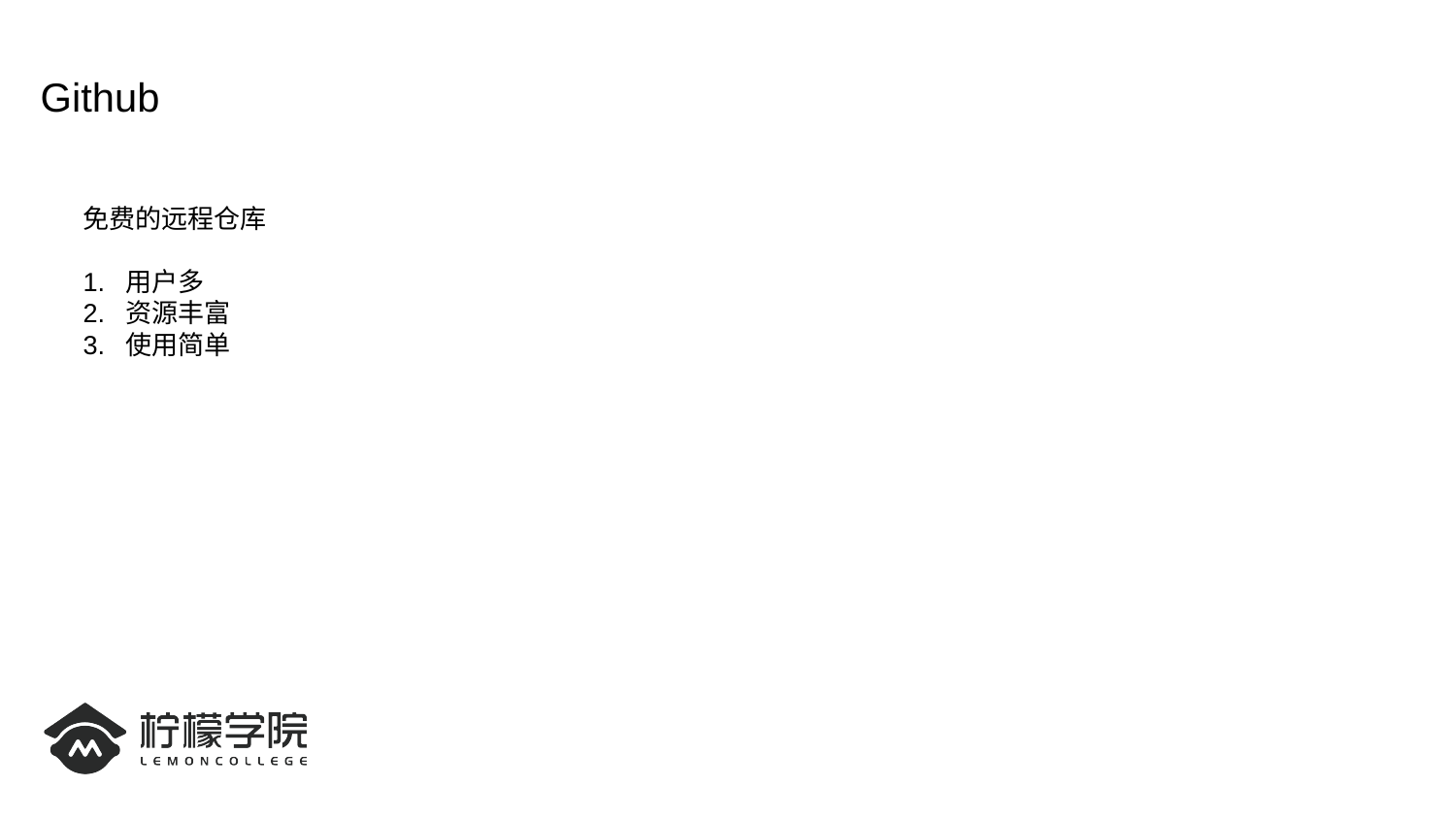

Github

免费的远程仓库

1.  用户多
2.  资源丰富
3.  使用简单